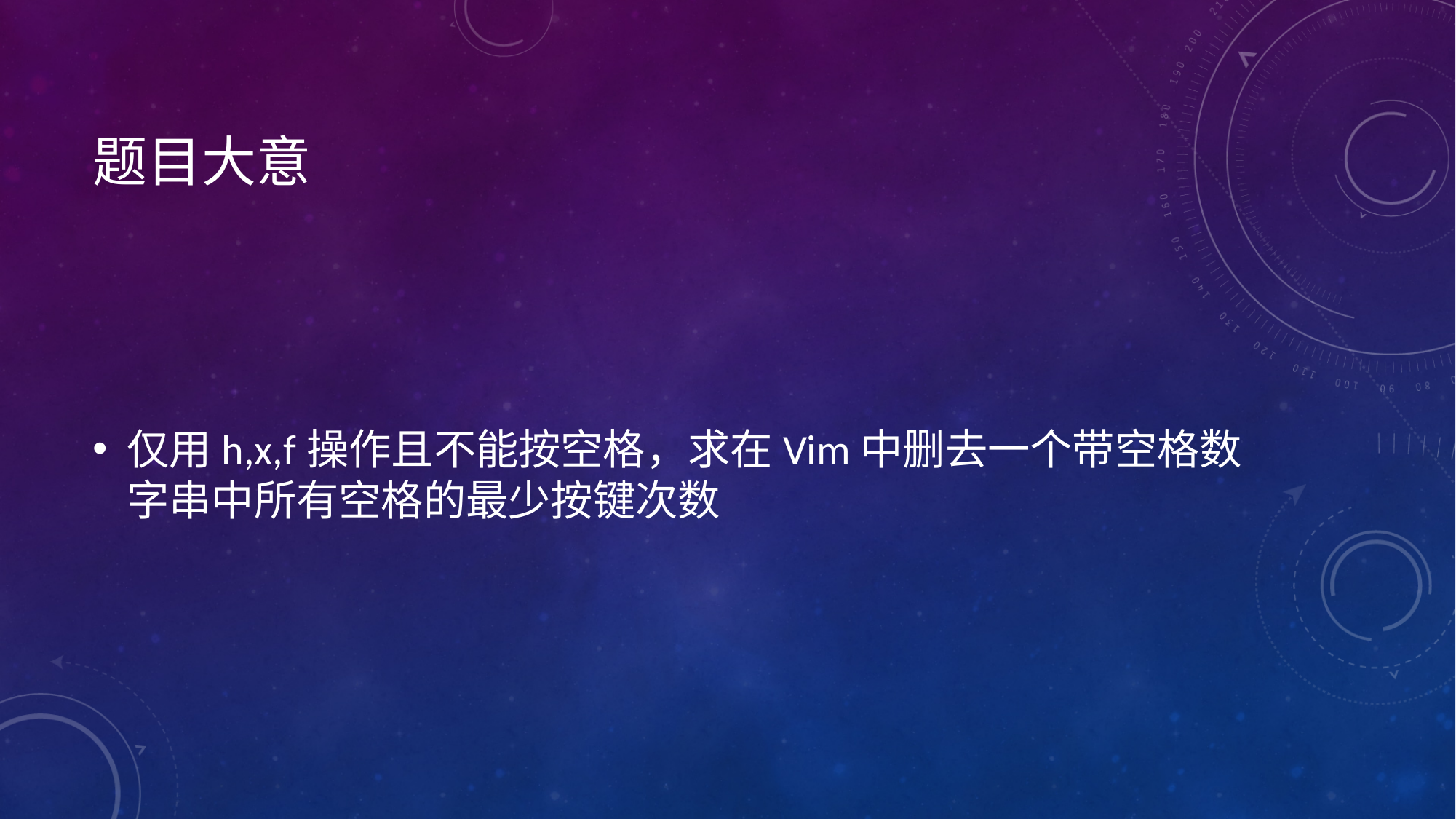

# 题目大意
仅用h,x,f操作且不能按空格，求在Vim中删去一个带空格数字串中所有空格的最少按键次数